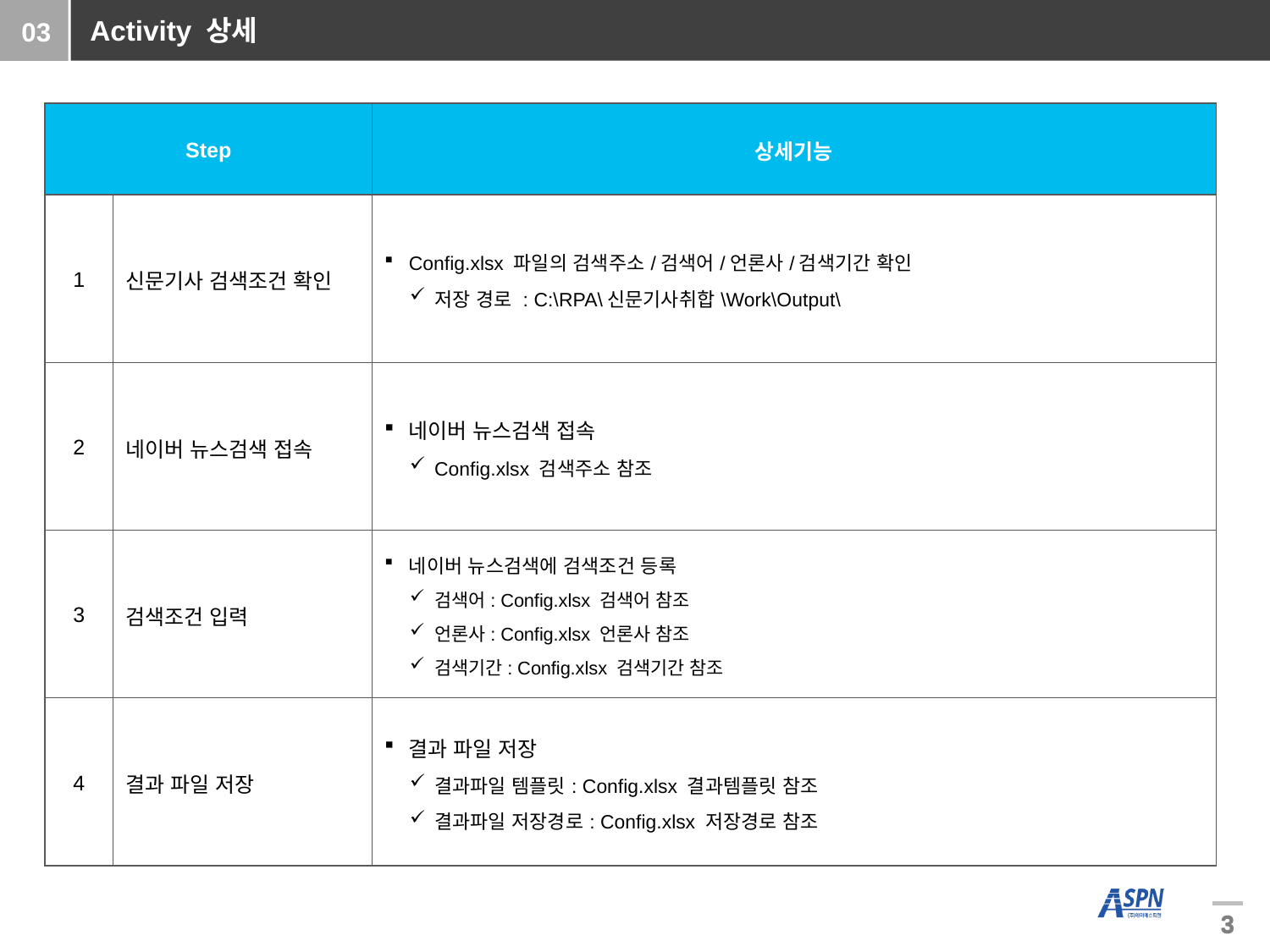

Activity 상세
03
| Step |  | 상세기능 |
| --- | --- | --- |
| 1 | 신문기사 검색조건 확인 | Config.xlsx 파일의 검색주소/검색어/언론사/검색기간 확인 저장 경로 : C:\RPA\신문기사취합\Work\Output\ |
| 2 | 네이버 뉴스검색 접속 | 네이버 뉴스검색 접속 Config.xlsx 검색주소 참조 |
| 3 | 검색조건 입력 | 네이버 뉴스검색에 검색조건 등록 검색어: Config.xlsx 검색어 참조 언론사: Config.xlsx 언론사 참조 검색기간: Config.xlsx 검색기간 참조 |
| 4 | 결과 파일 저장 | 결과 파일 저장 결과파일 템플릿: Config.xlsx 결과템플릿 참조 결과파일 저장경로: Config.xlsx 저장경로 참조 |